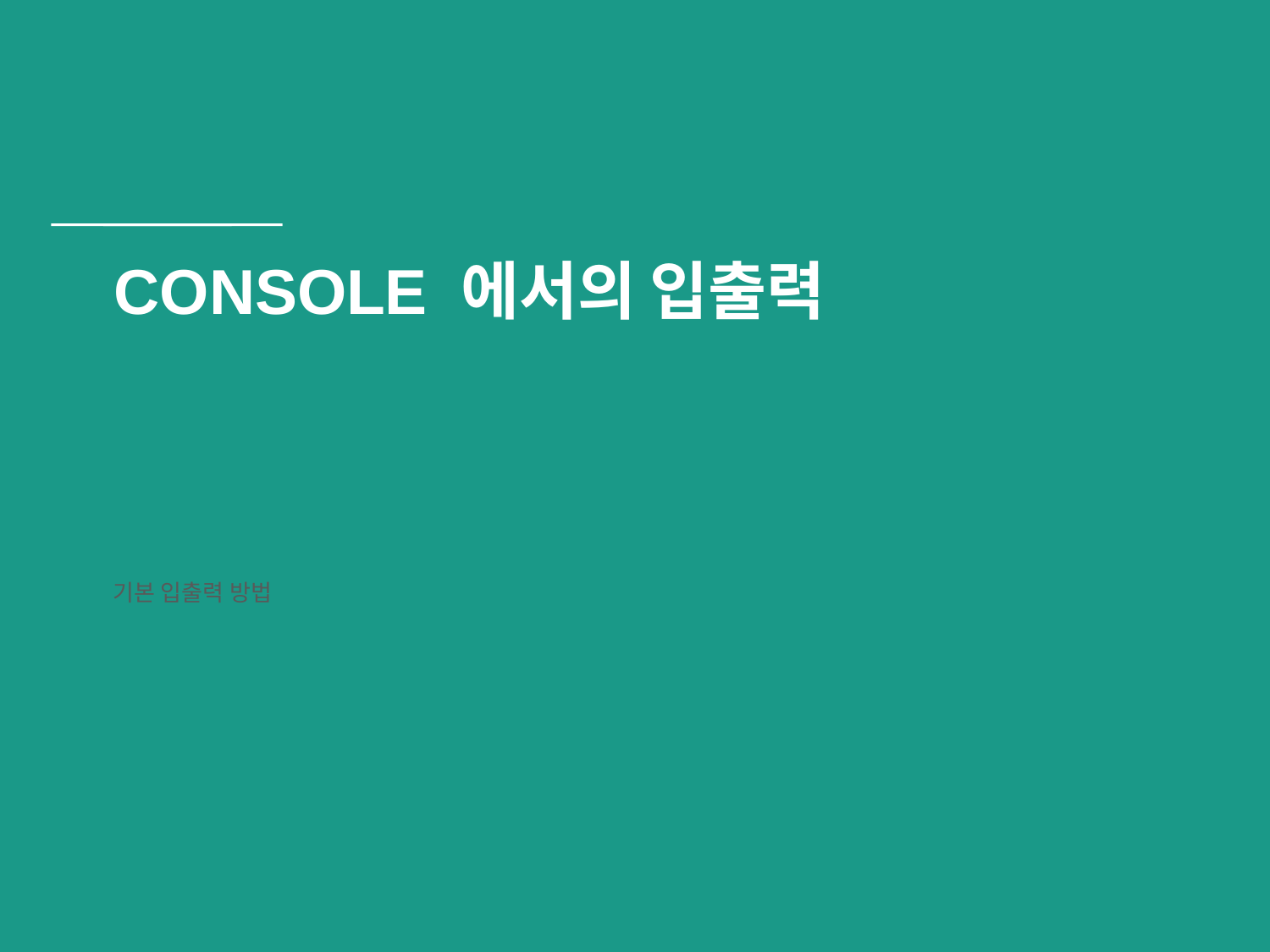

# CONSOLE 에서의 입출력
기본 입출력 방법